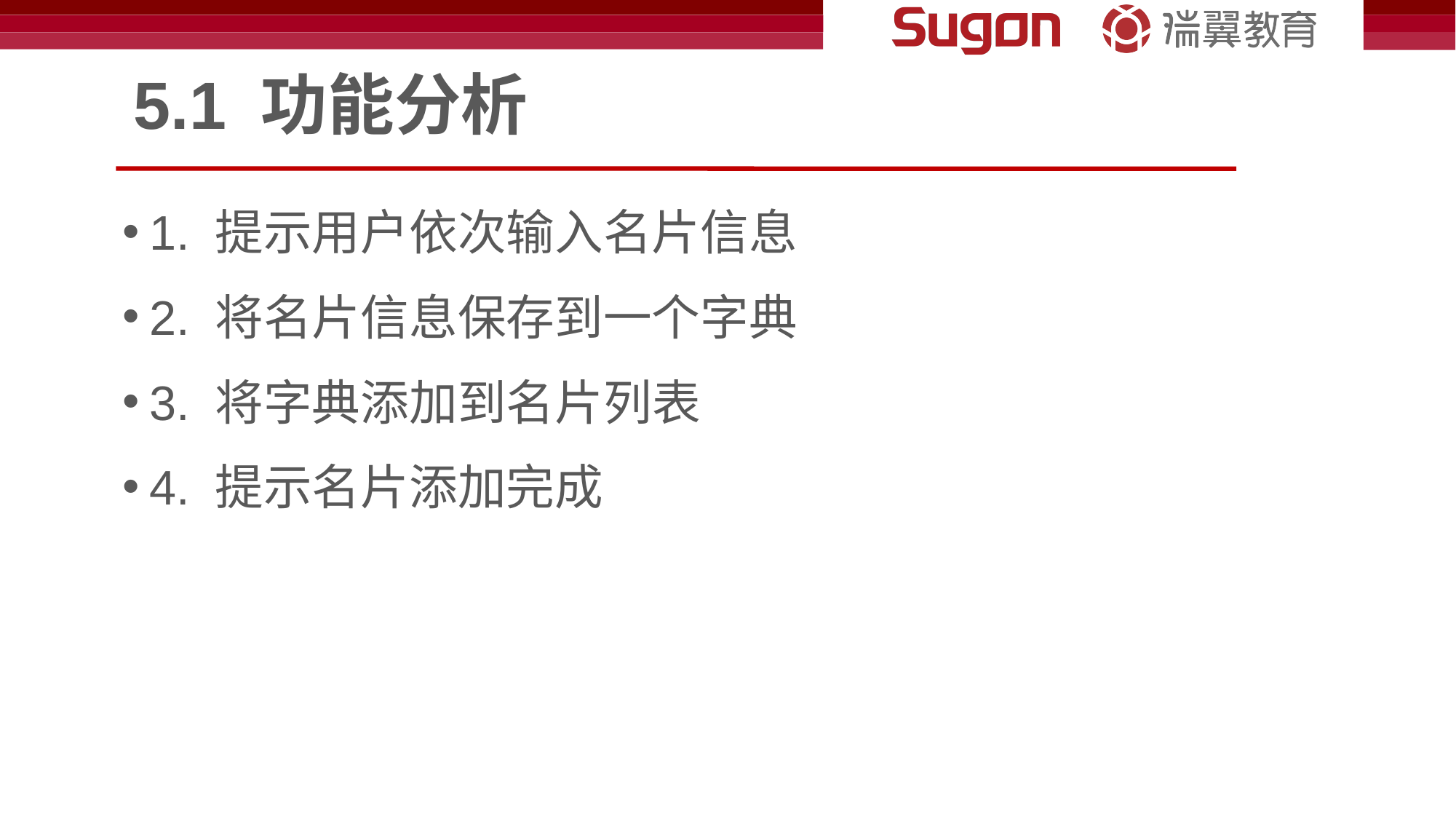

# 5.1 功能分析
1. 提示用户依次输入名片信息
2. 将名片信息保存到一个字典
3. 将字典添加到名片列表
4. 提示名片添加完成